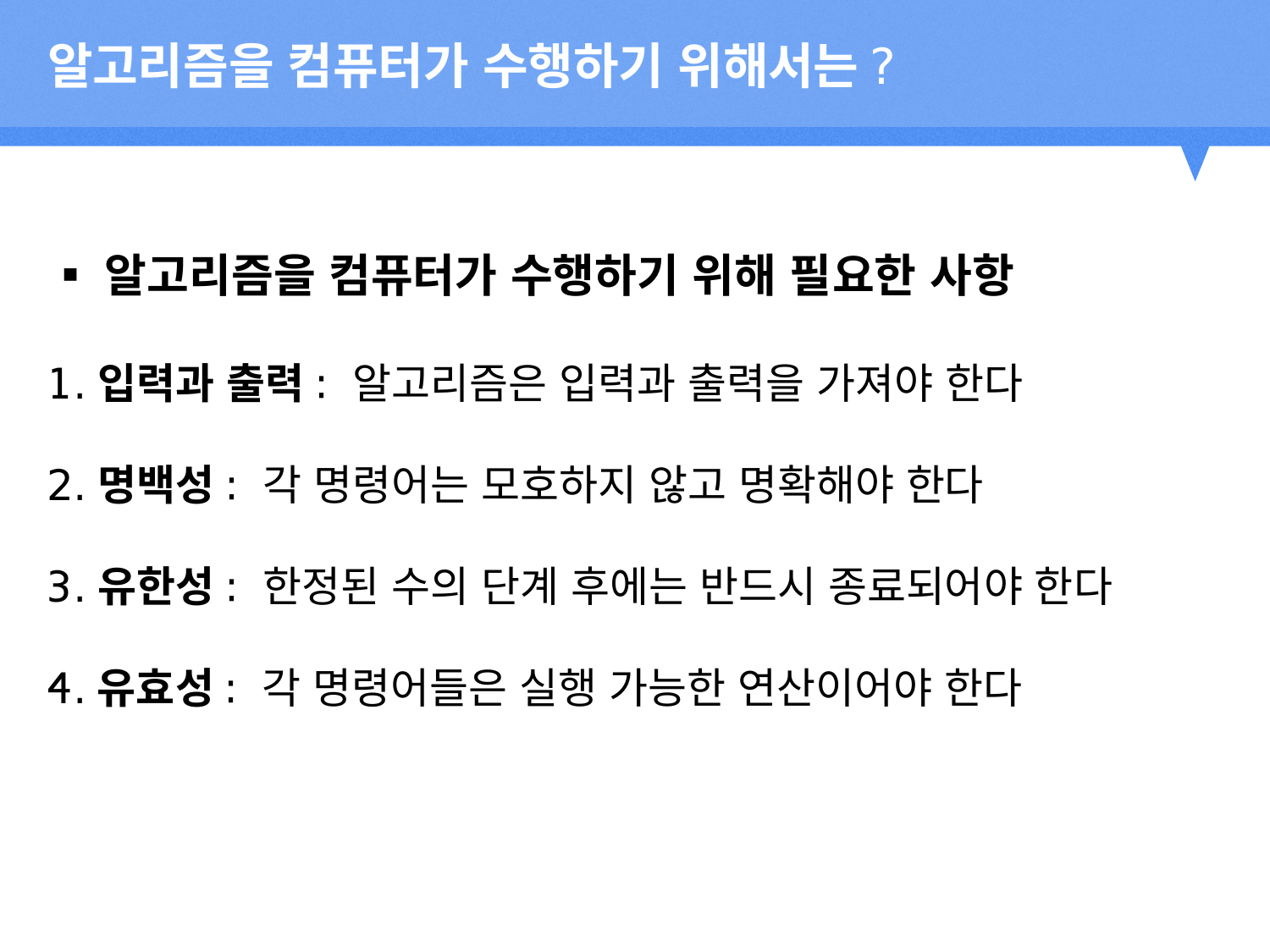

알고리즘을 컴퓨터가 수행하기 위해서는?
▪알고리즘을 컴퓨터가 수행하기 위해 필요한 사항

1.입력과 출력: 알고리즘은 입력과 출력을 가져야 한다

2.명백성: 각 명령어는 모호하지 않고 명확해야 한다

3.유한성: 한정된 수의 단계 후에는 반드시 종료되어야 한다

4.유효성: 각 명령어들은 실행 가능한 연산이어야 한다
2012
2011
2013